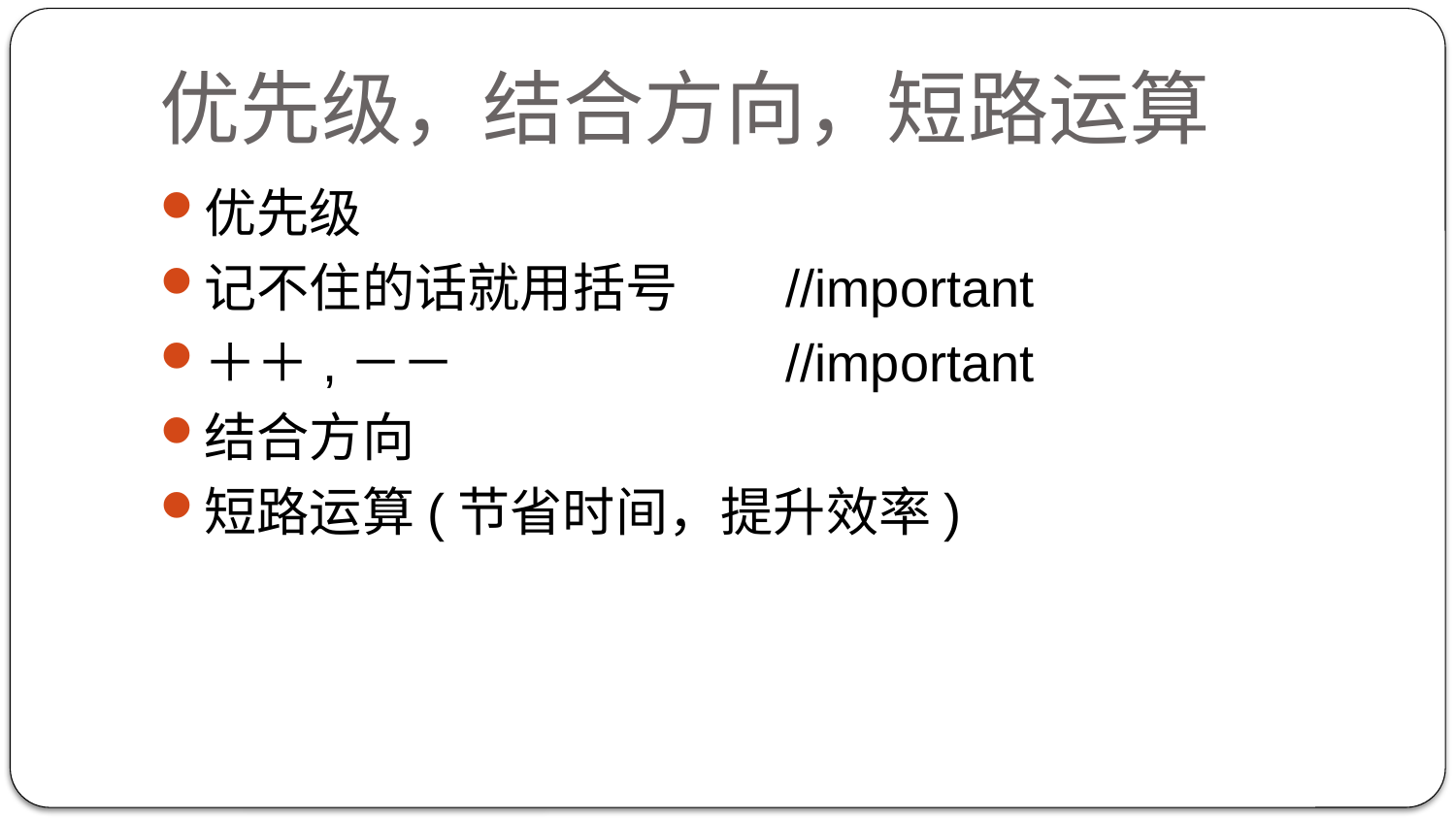

# 优先级，结合方向，短路运算
优先级
记不住的话就用括号	//important
＋＋,－－			//important
结合方向
短路运算(节省时间，提升效率)